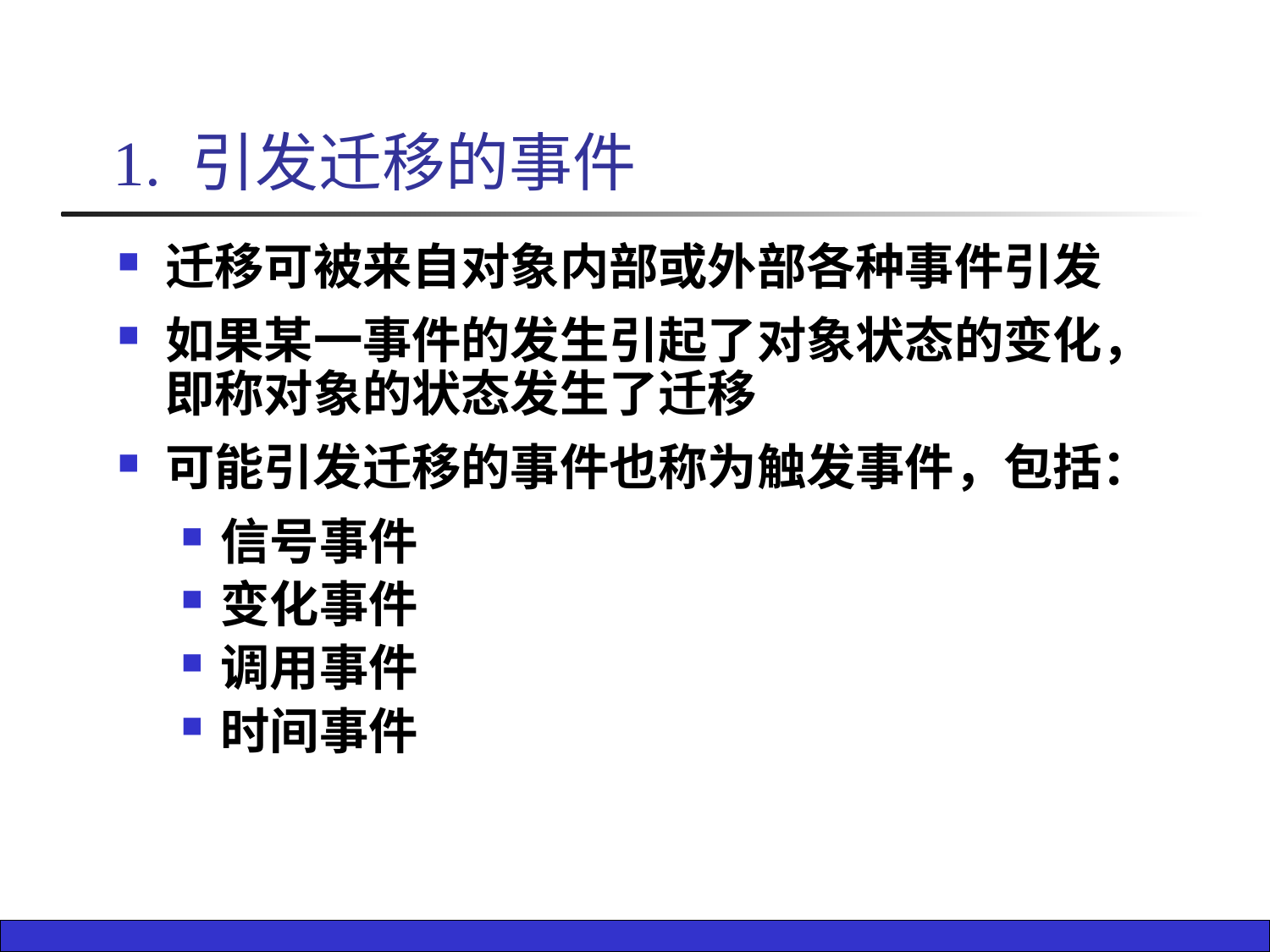

# 1. 引发迁移的事件
迁移可被来自对象内部或外部各种事件引发
如果某一事件的发生引起了对象状态的变化，即称对象的状态发生了迁移
可能引发迁移的事件也称为触发事件，包括：
信号事件
变化事件
调用事件
时间事件